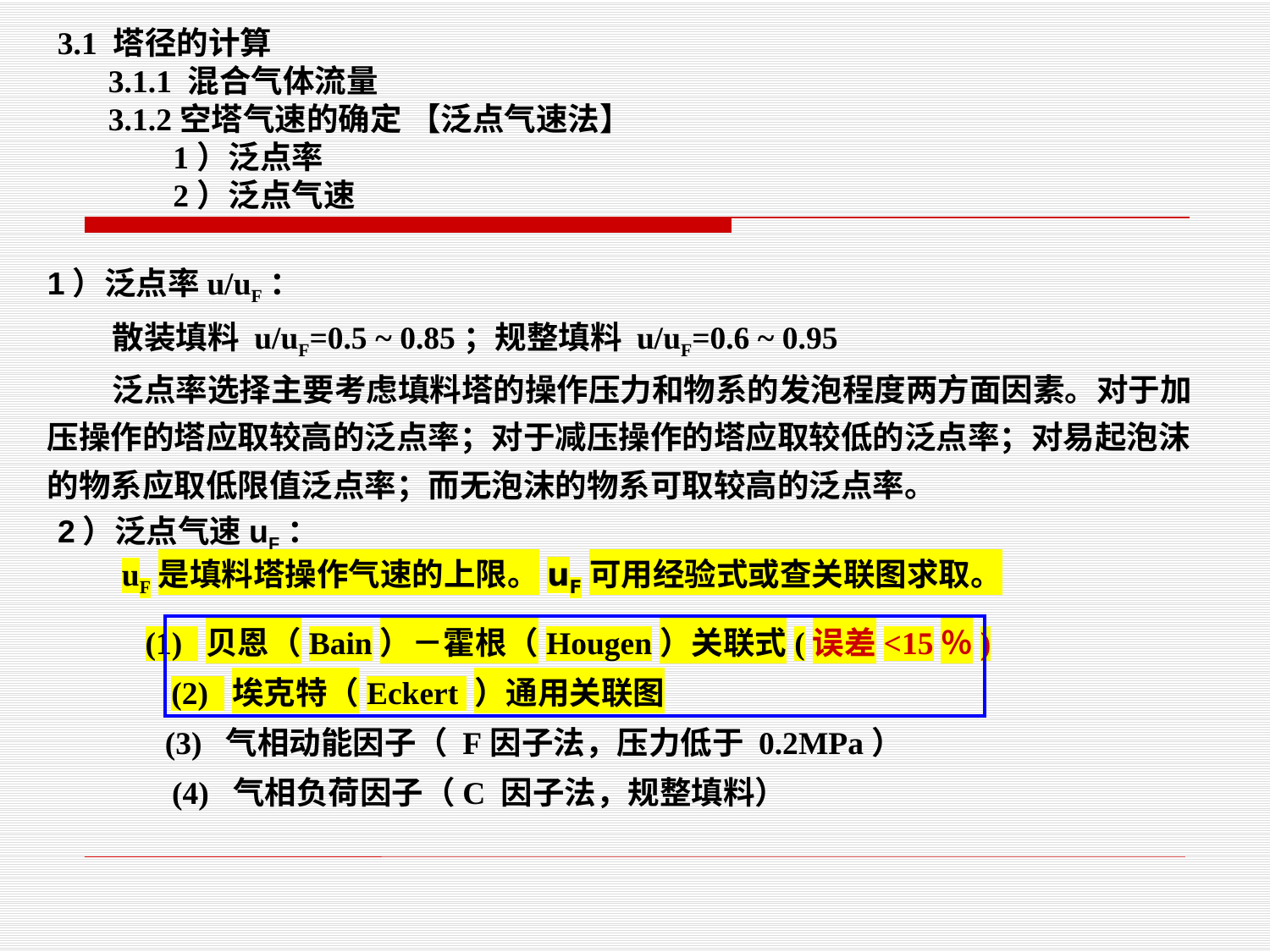

# 3.1 塔径的计算 3.1.1 混合气体流量 3.1.2空塔气速的确定 【泛点气速法】 1）泛点率 2）泛点气速
1）泛点率u/uF：
        散装填料 u/uF=0.5 ~ 0.85；规整填料 u/uF=0.6 ~ 0.95
        泛点率选择主要考虑填料塔的操作压力和物系的发泡程度两方面因素。对于加压操作的塔应取较高的泛点率；对于减压操作的塔应取较低的泛点率；对易起泡沫的物系应取低限值泛点率；而无泡沫的物系可取较高的泛点率。

2）泛点气速uF：
        uF是填料塔操作气速的上限。uF可用经验式或查关联图求取。

(1)  贝恩（Bain）－霍根（Hougen）关联式(误差<15％)
(2)  埃克特（Eckert ）通用关联图
(3)  气相动能因子（ F因子法，压力低于 0.2MPa）
(4)  气相负荷因子（C 因子法，规整填料）